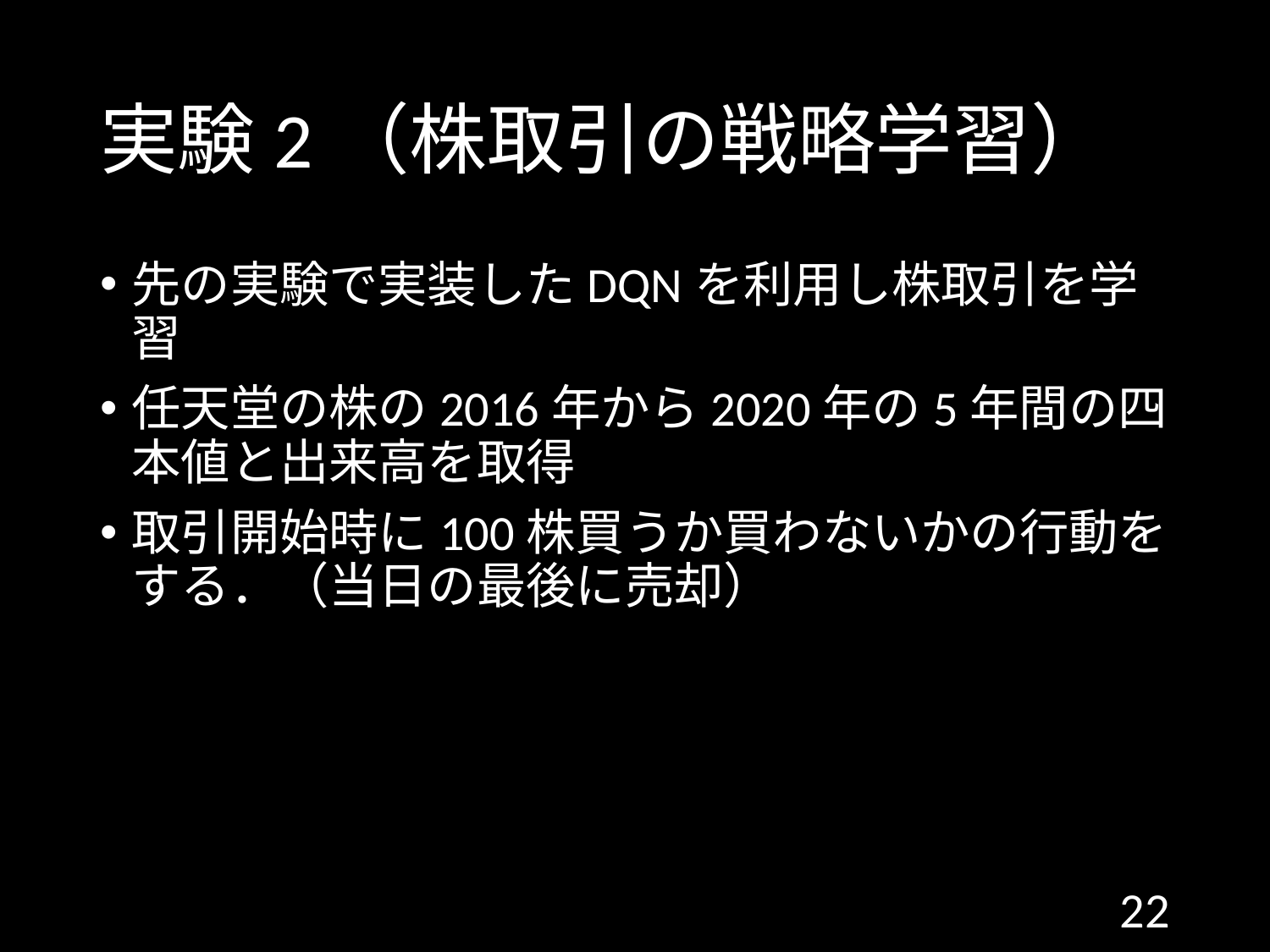

# 実験2（株取引の戦略学習）
先の実験で実装したDQNを利用し株取引を学習
任天堂の株の2016年から2020年の5年間の四本値と出来高を取得
取引開始時に100株買うか買わないかの行動をする．（当日の最後に売却）

22